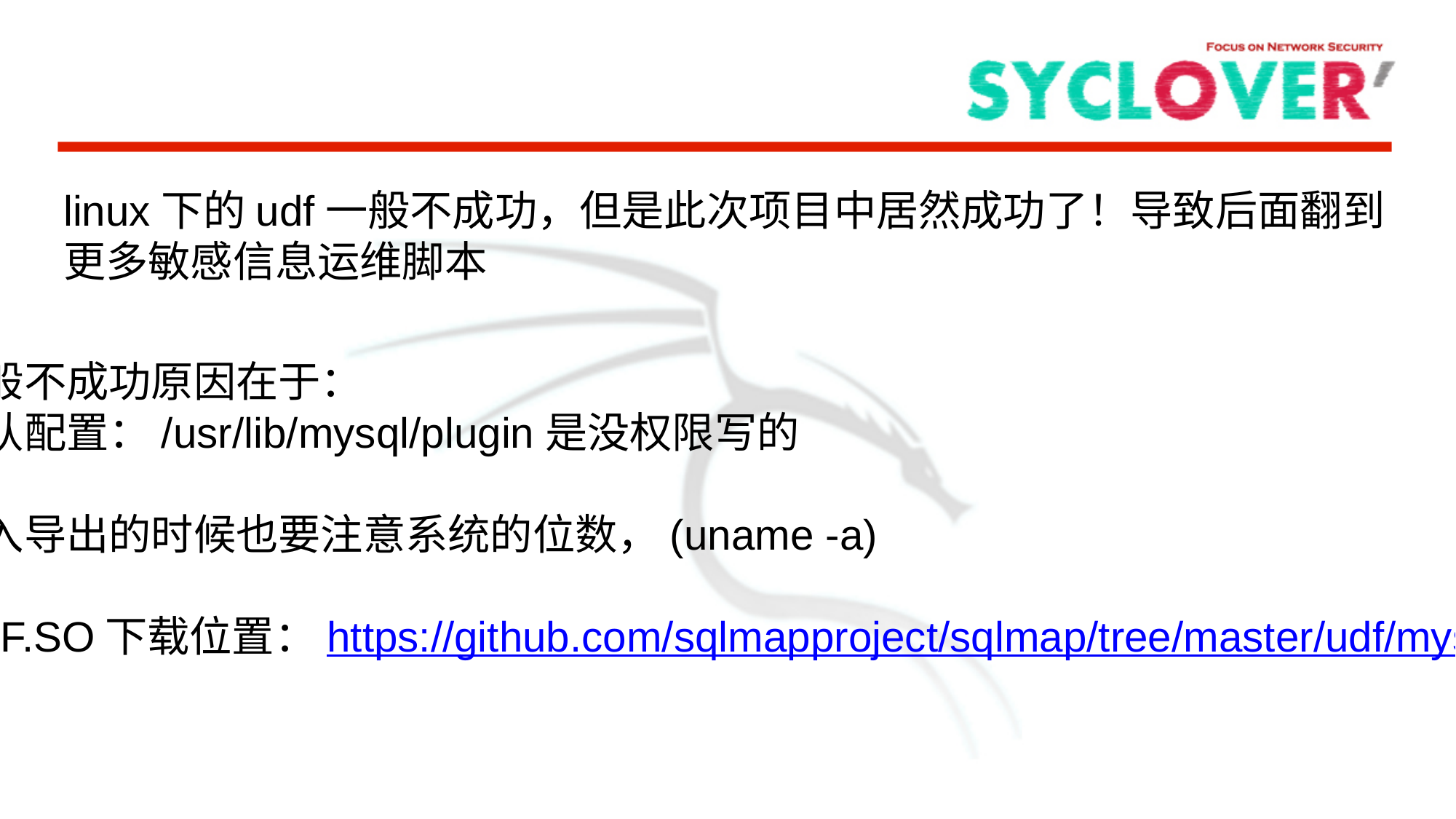

linux下的udf一般不成功，但是此次项目中居然成功了！导致后面翻到更多敏感信息运维脚本
一般不成功原因在于：
默认配置：/usr/lib/mysql/plugin是没权限写的

导入导出的时候也要注意系统的位数，(uname -a)

UDF.SO下载位置：https://github.com/sqlmapproject/sqlmap/tree/master/udf/mysql/linux